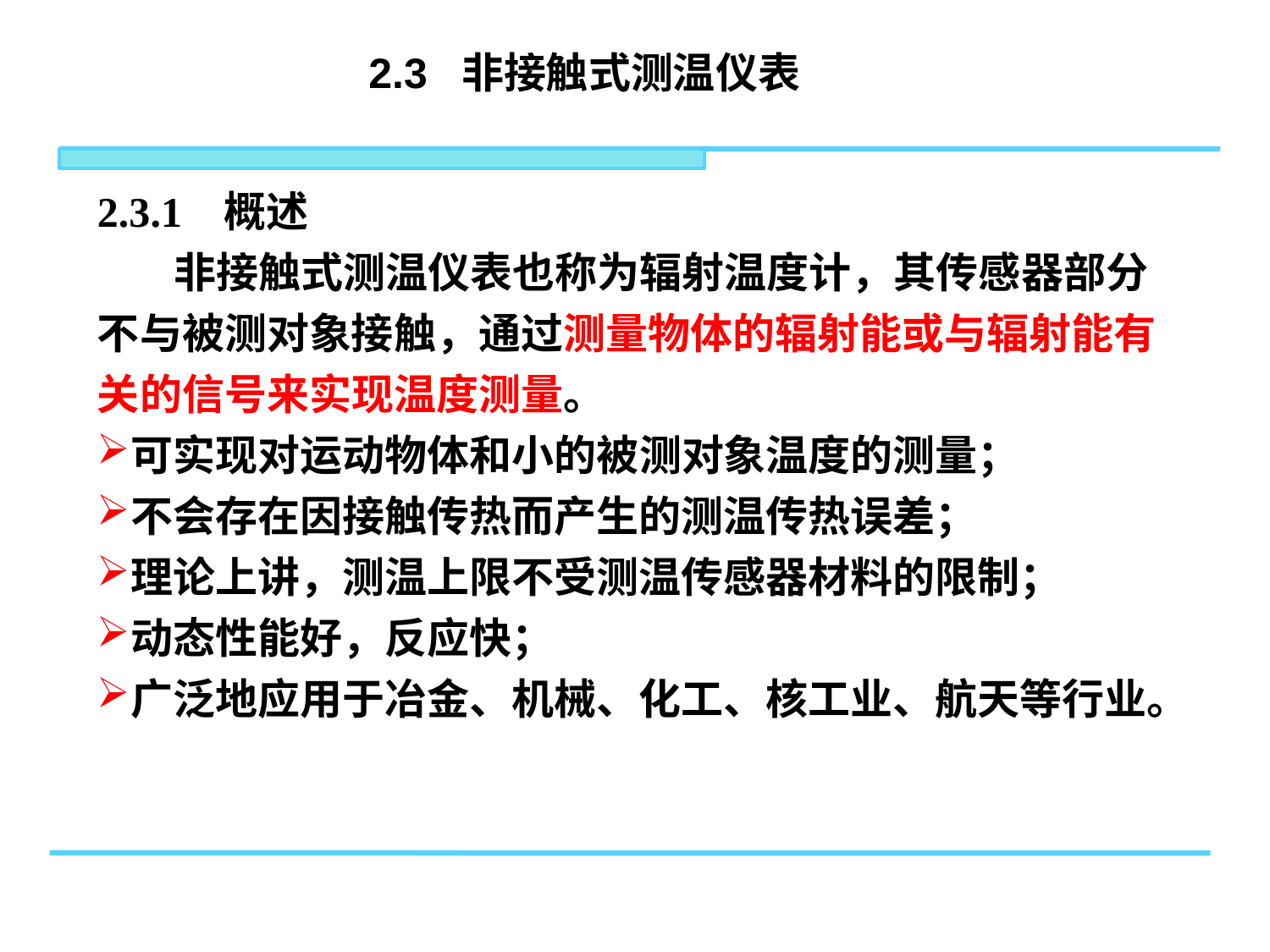

2.3  非接触式测温仪表
2.3.1   概述
       非接触式测温仪表也称为辐射温度计，其传感器部分不与被测对象接触，通过测量物体的辐射能或与辐射能有关的信号来实现温度测量。
可实现对运动物体和小的被测对象温度的测量；
不会存在因接触传热而产生的测温传热误差；
理论上讲，测温上限不受测温传感器材料的限制；
动态性能好，反应快；
广泛地应用于冶金、机械、化工、核工业、航天等行业。